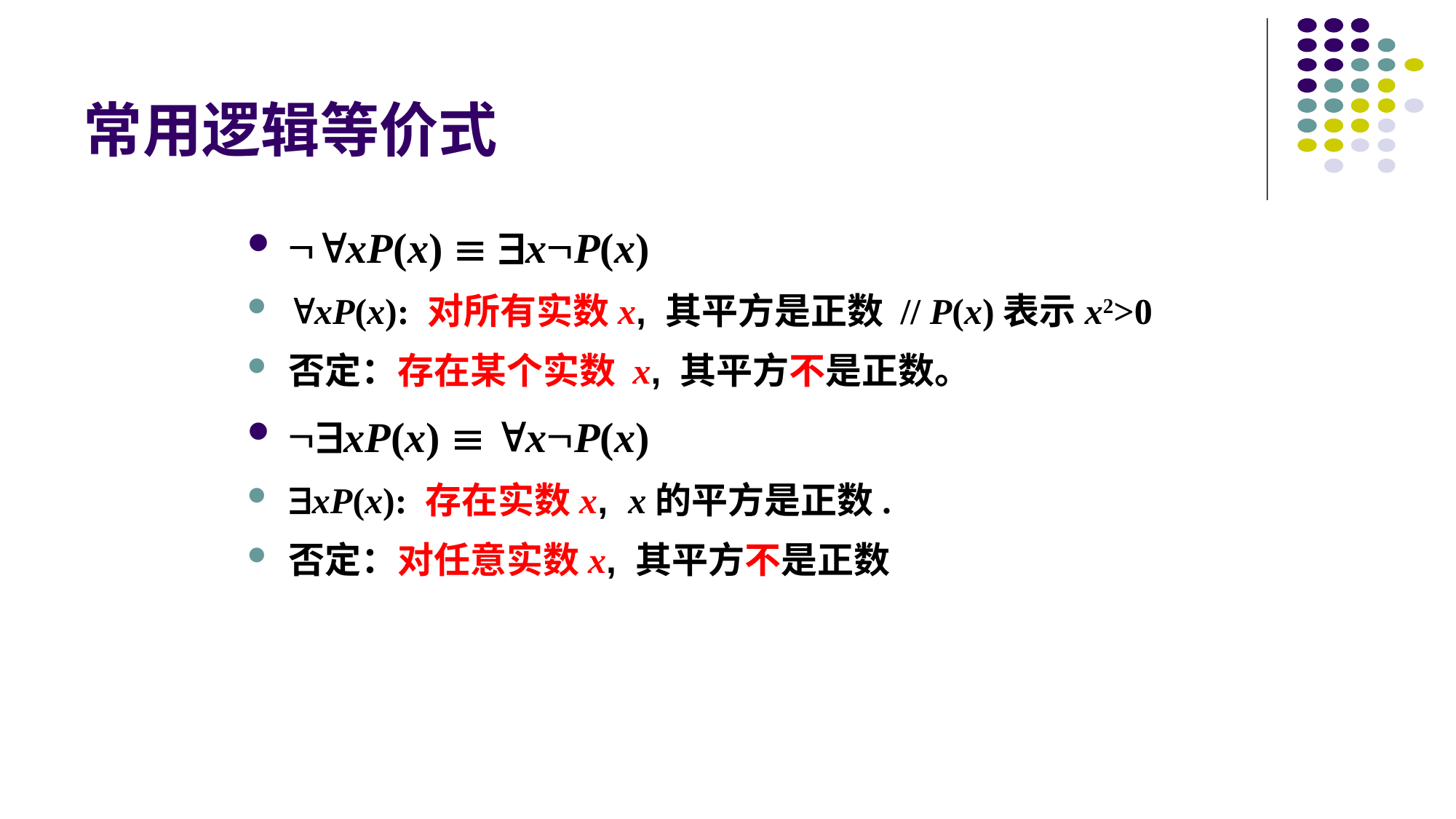

# 常用逻辑等价式
¬∀xP(x) ≡ ∃x¬P(x)
∀xP(x): 对所有实数x, 其平方是正数 // P(x)表示x2>0
否定：存在某个实数 x, 其平方不是正数。
¬∃xP(x) ≡ ∀x¬P(x)
∃xP(x): 存在实数x,  x的平方是正数.
否定：对任意实数x, 其平方不是正数